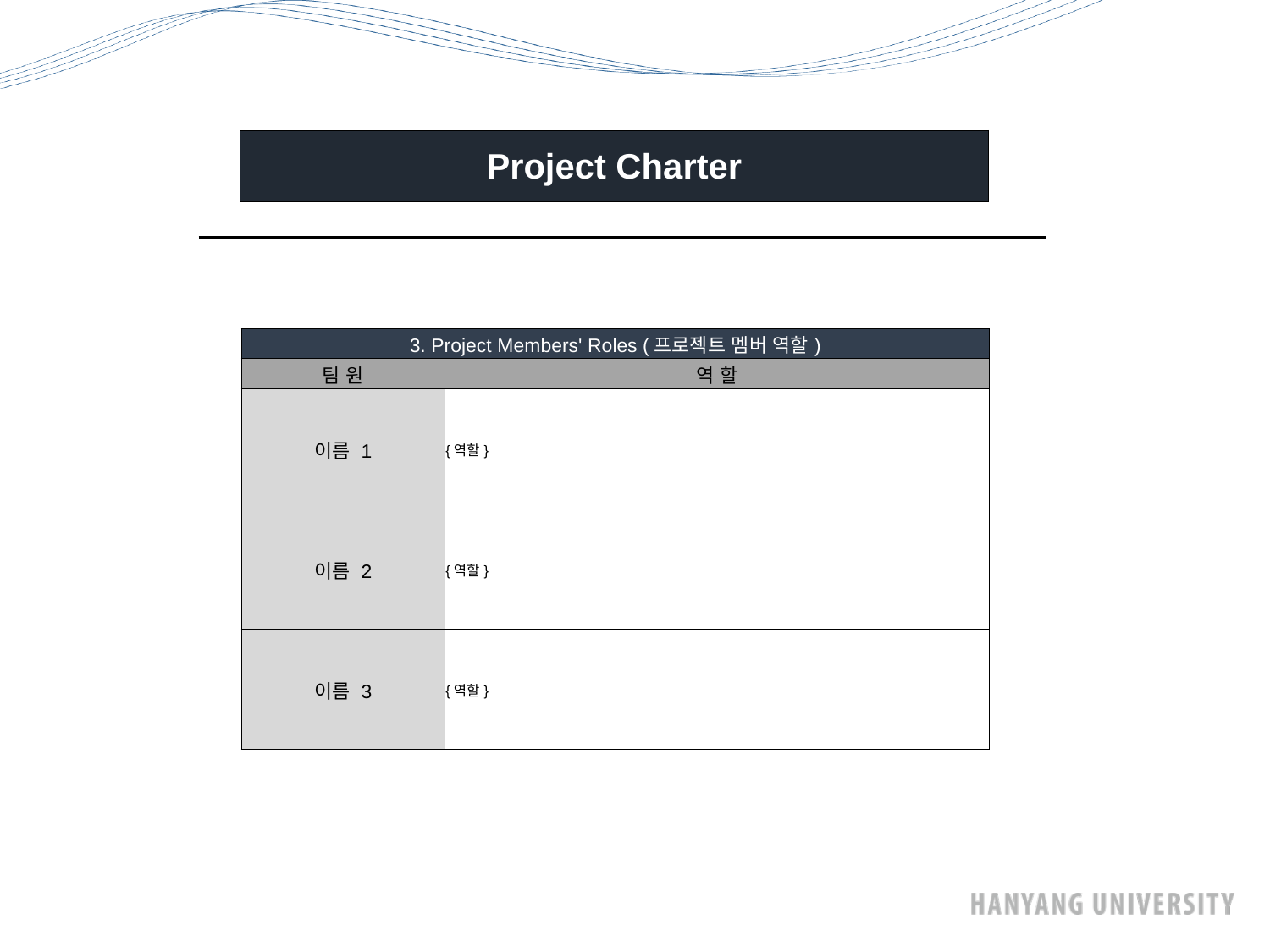

| Project Charter |
| --- |
|  |  |  |  |  |  |  |  |  |
| --- | --- | --- | --- | --- | --- | --- | --- | --- |
|  |  |  |  |  |  |  |  |  |
| 3. Project Members' Roles (프로젝트 멤버 역할) |  |
| --- | --- |
| 팀 원 | 역 할 |
| 이름 1 | {역할} |
| 이름 2 | {역할} |
| 이름 3 | {역할} |